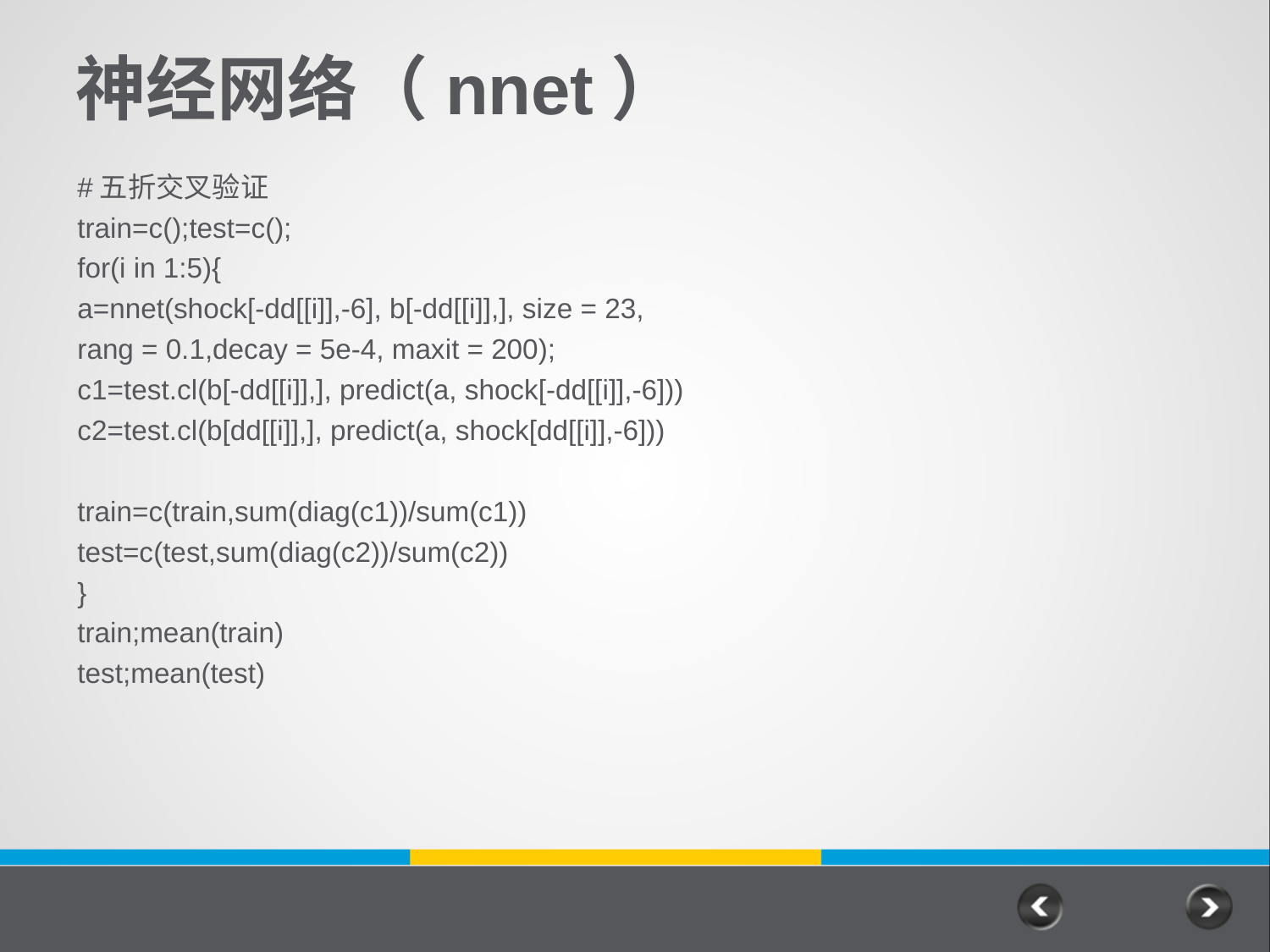

# 神经网络（nnet）
#五折交叉验证
train=c();test=c();
for(i in 1:5){
a=nnet(shock[-dd[[i]],-6], b[-dd[[i]],], size = 23,
rang = 0.1,decay = 5e-4, maxit = 200);
c1=test.cl(b[-dd[[i]],], predict(a, shock[-dd[[i]],-6]))
c2=test.cl(b[dd[[i]],], predict(a, shock[dd[[i]],-6]))

train=c(train,sum(diag(c1))/sum(c1))
test=c(test,sum(diag(c2))/sum(c2))
}
train;mean(train)
test;mean(test)
94